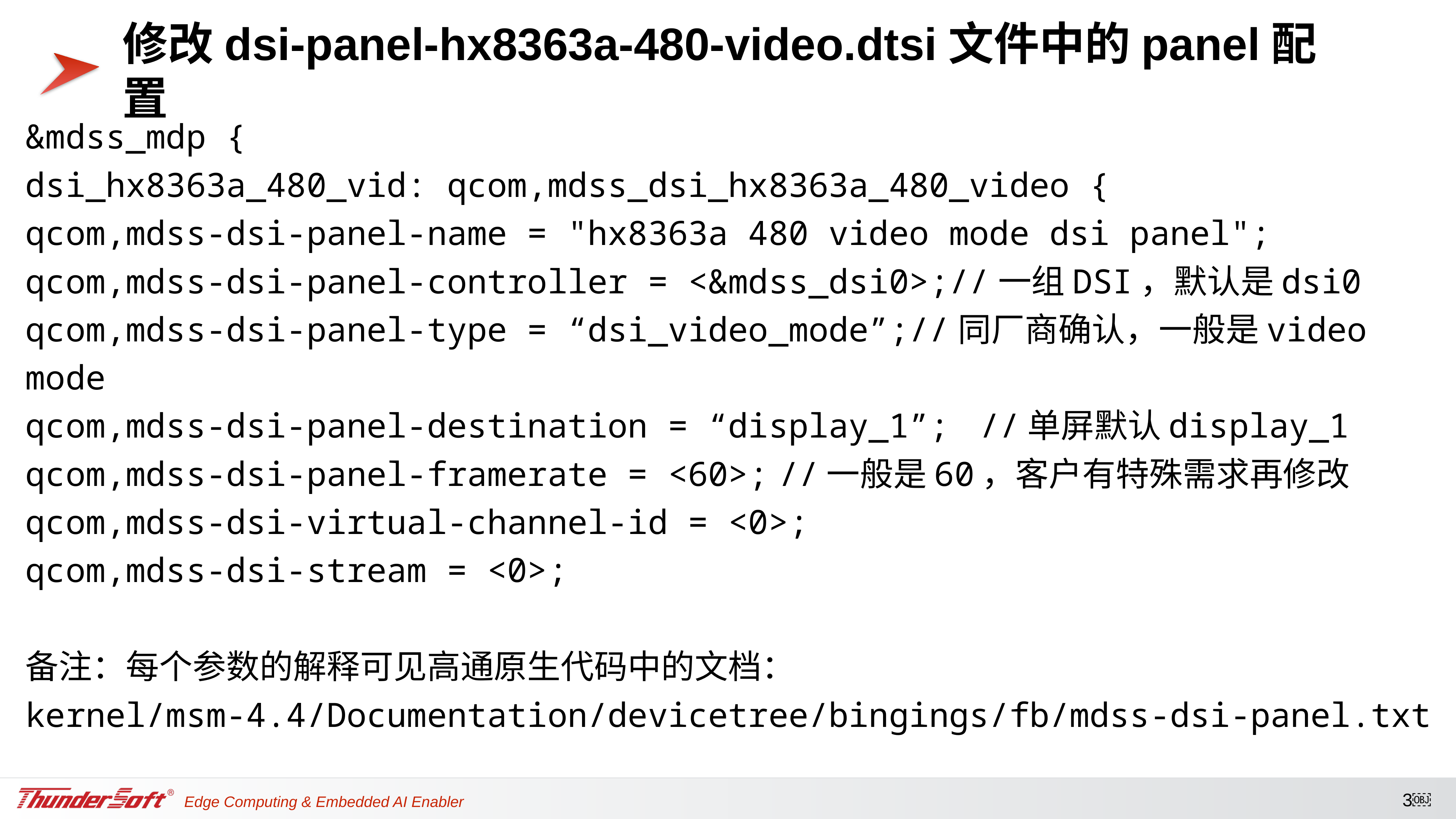

# 修改dsi-panel-hx8363a-480-video.dtsi文件中的panel配置
&mdss_mdp {
dsi_hx8363a_480_vid: qcom,mdss_dsi_hx8363a_480_video {
qcom,mdss-dsi-panel-name = "hx8363a 480 video mode dsi panel";
qcom,mdss-dsi-panel-controller = <&mdss_dsi0>;//一组DSI，默认是dsi0
qcom,mdss-dsi-panel-type = “dsi_video_mode”;//同厂商确认，一般是video mode
qcom,mdss-dsi-panel-destination = “display_1”;	//单屏默认display_1
qcom,mdss-dsi-panel-framerate = <60>;	//一般是60，客户有特殊需求再修改
qcom,mdss-dsi-virtual-channel-id = <0>;
qcom,mdss-dsi-stream = <0>;

备注：每个参数的解释可见高通原生代码中的文档：
kernel/msm-4.4/Documentation/devicetree/bingings/fb/mdss-dsi-panel.txt